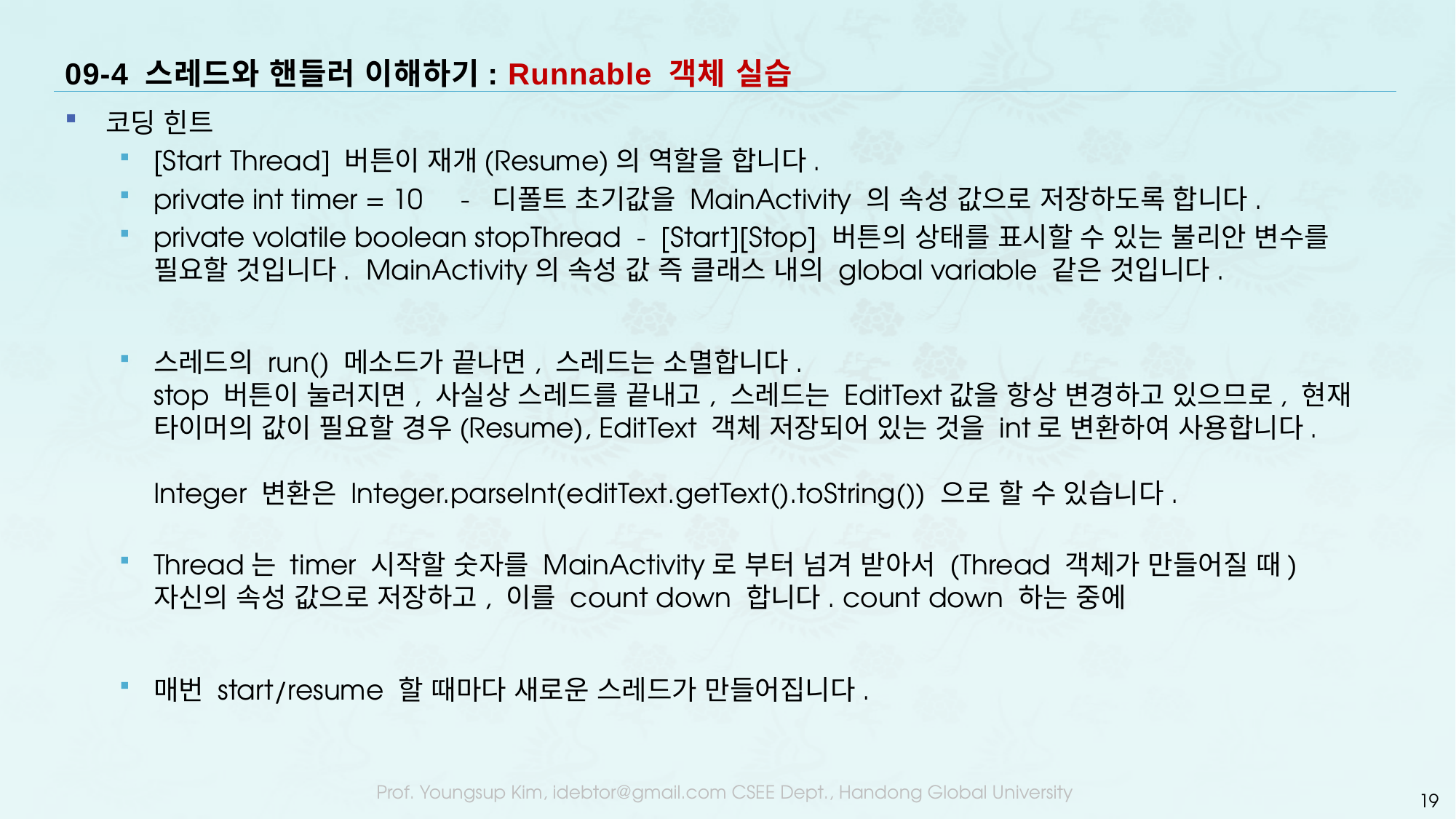

# 09-4 스레드와 핸들러 이해하기: Runnable 객체 실습
코딩 힌트
[Start Thread] 버튼이 재개(Resume)의 역할을 합니다.
private int timer = 10     -  디폴트 초기값을 MainActivity 의 속성 값으로 저장하도록 합니다.
private volatile boolean stopThread  -  [Start][Stop] 버튼의 상태를 표시할 수 있는 불리안 변수를 필요할 것입니다.  MainActivity의 속성 값 즉 클래스 내의 global variable 같은 것입니다.

스레드의 run() 메소드가 끝나면, 스레드는 소멸합니다.
stop 버튼이 눌러지면, 사실상 스레드를 끝내고, 스레드는 EditText값을 항상 변경하고 있으므로, 현재 타이머의 값이 필요할 경우(Resume), EditText 객체 저장되어 있는 것을 int로 변환하여 사용합니다.
Integer 변환은 Integer.parseInt(editText.getText().toString()) 으로 할 수 있습니다.
Thread는 timer 시작할 숫자를 MainActivity로 부터 넘겨 받아서 (Thread 객체가 만들어질 때) 자신의 속성 값으로 저장하고, 이를 count down 합니다. count down 하는 중에

매번 start/resume 할 때마다 새로운 스레드가 만들어집니다.
19